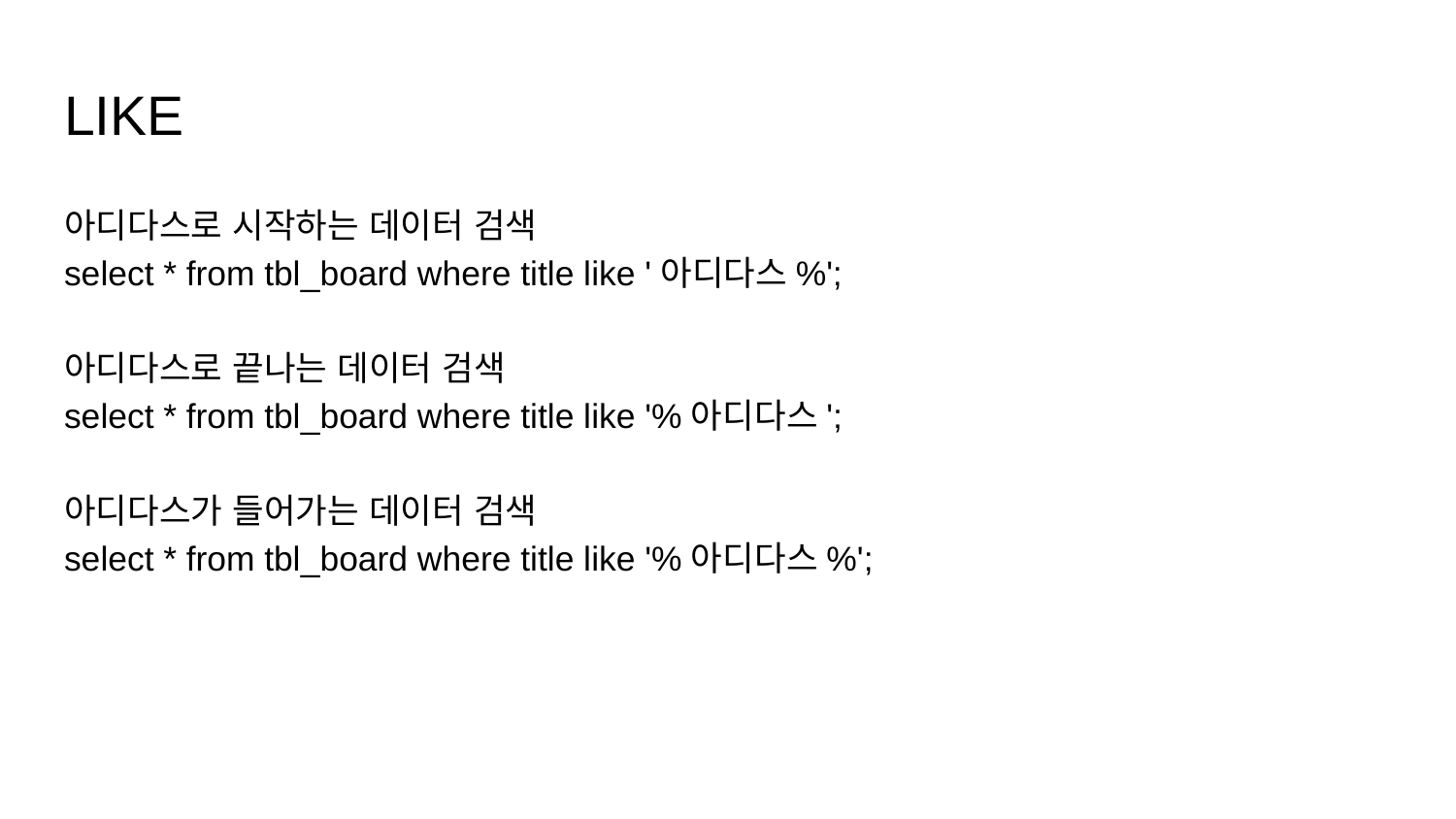

# LIKE
아디다스로 시작하는 데이터 검색
select * from tbl_board where title like '아디다스%';

아디다스로 끝나는 데이터 검색
select * from tbl_board where title like '%아디다스';

아디다스가 들어가는 데이터 검색
select * from tbl_board where title like '%아디다스%';